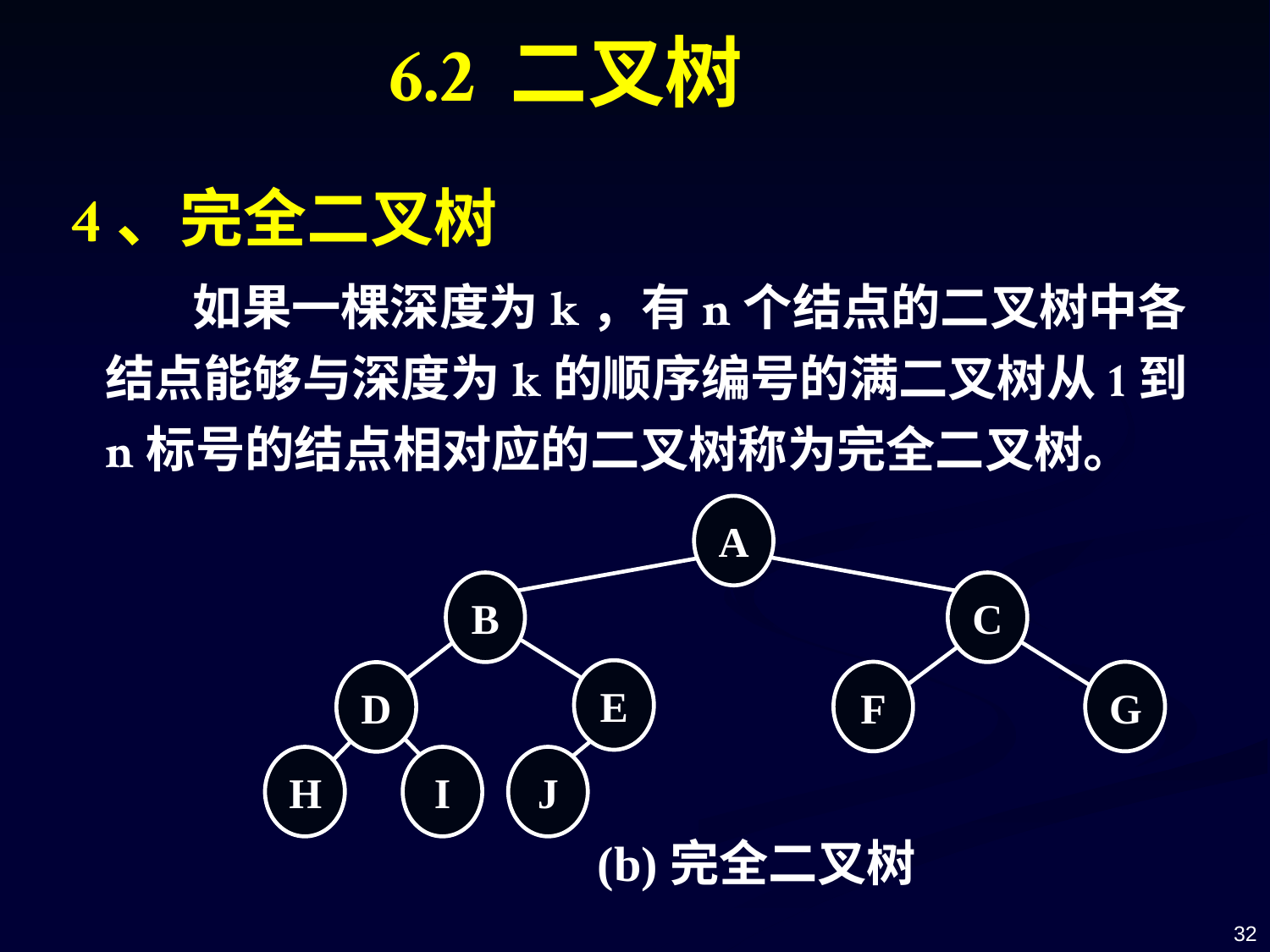

6.2 二叉树
 4、完全二叉树
           如果一棵深度为k，有n个结点的二叉树中各结点能够与深度为k的顺序编号的满二叉树从1到n标号的结点相对应的二叉树称为完全二叉树。
A

B
C

E
F
G
D

H
I
J
(b)完全二叉树
32